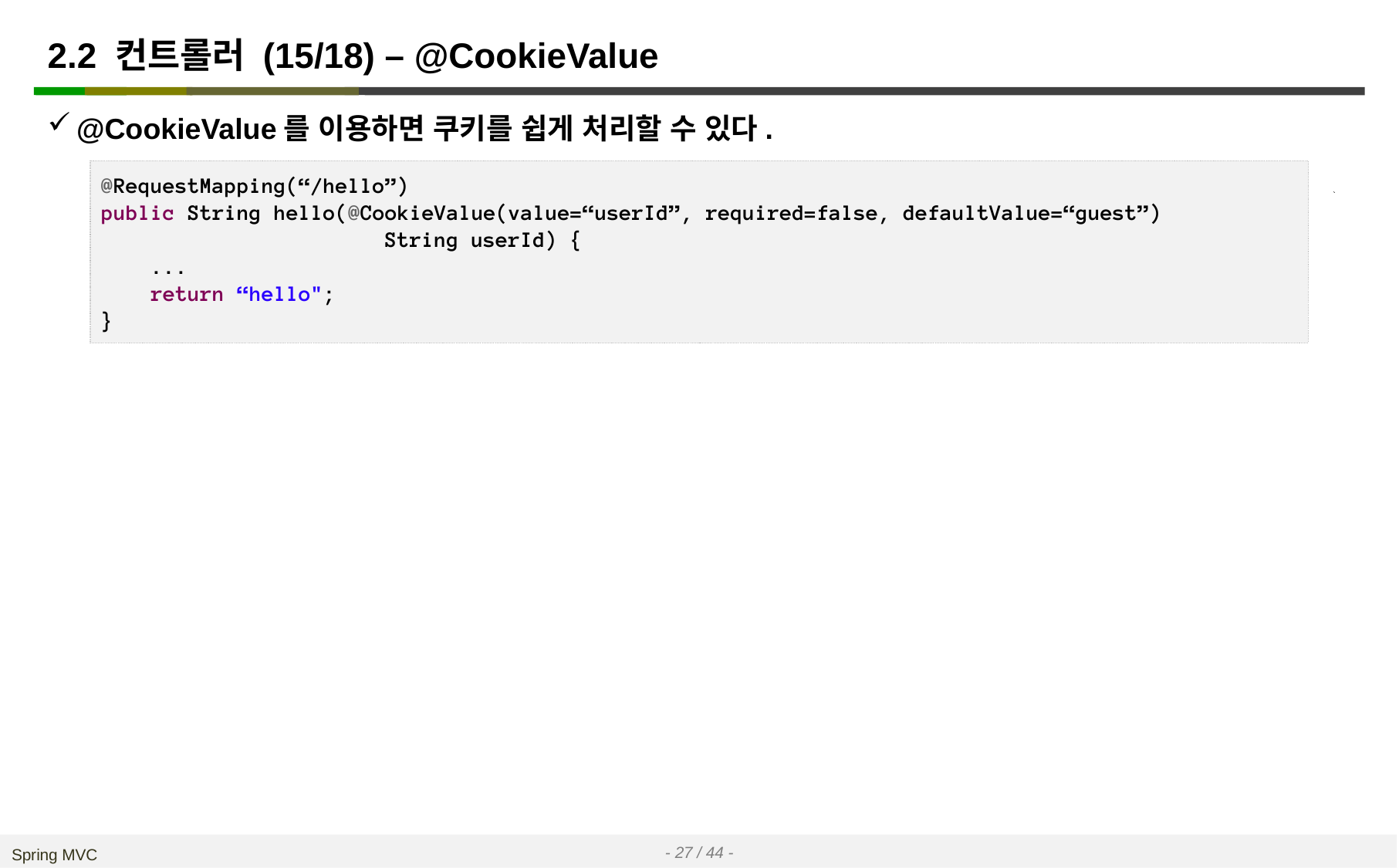

# 2.2 컨트롤러 (15/18) – @CookieValue
@CookieValue를 이용하면 쿠키를 쉽게 처리할 수 있다.
@RequestMapping(“/hello”)
public String hello(@CookieValue(value=“userId”, required=false, defaultValue=“guest”)
                       String userId) {
    ...
    return “hello";
}